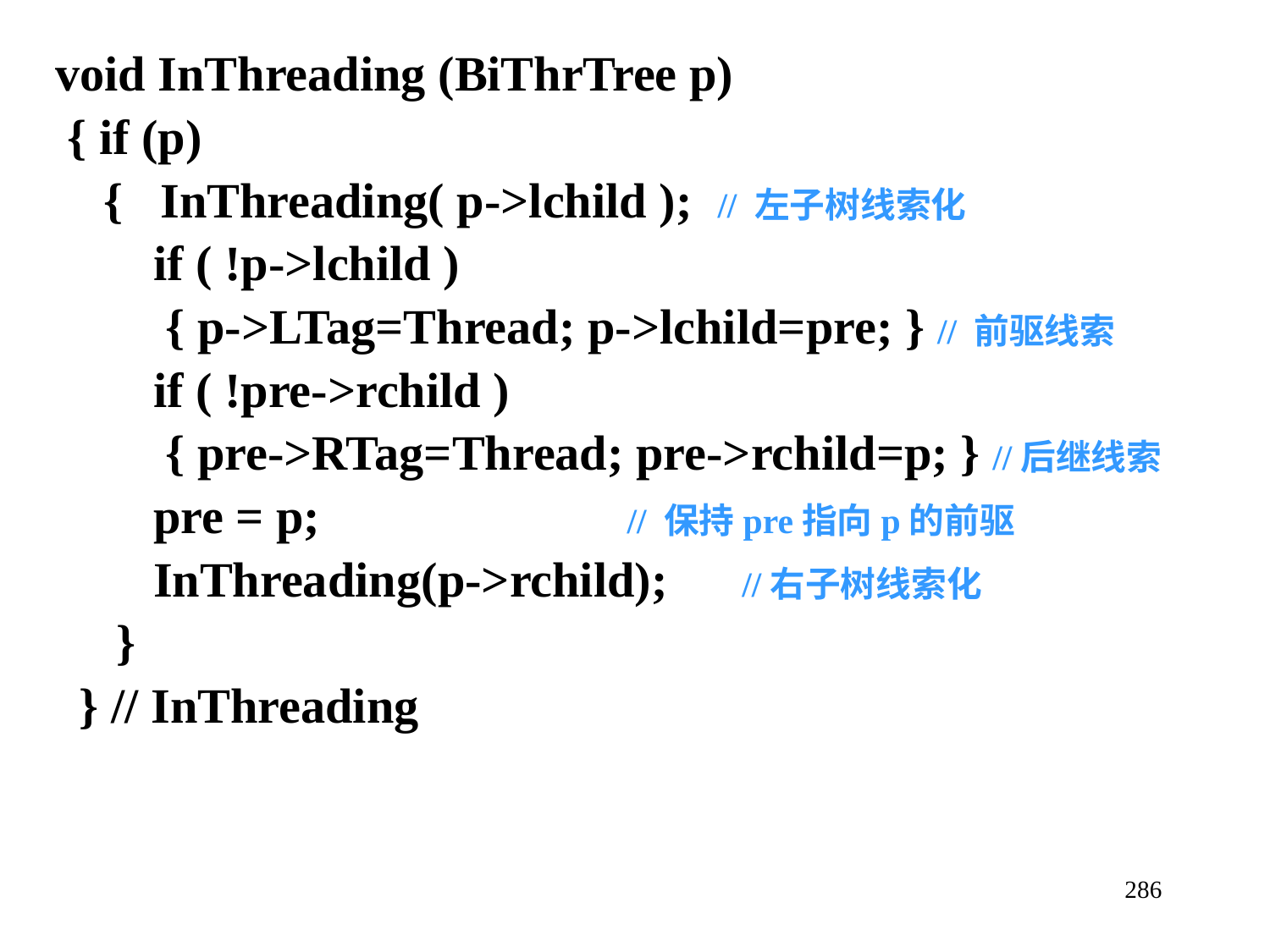

void InThreading (BiThrTree p)
 { if (p)
    {   InThreading( p->lchild );  // 左子树线索化
        if ( !p->lchild )
         { p->LTag=Thread; p->lchild=pre; } // 前驱线索
        if ( !pre->rchild )
         { pre->RTag=Thread; pre->rchild=p; } //后继线索
        pre = p;                         // 保持pre指向p的前驱
        InThreading(p->rchild);      //右子树线索化
     }
  } // InThreading
286